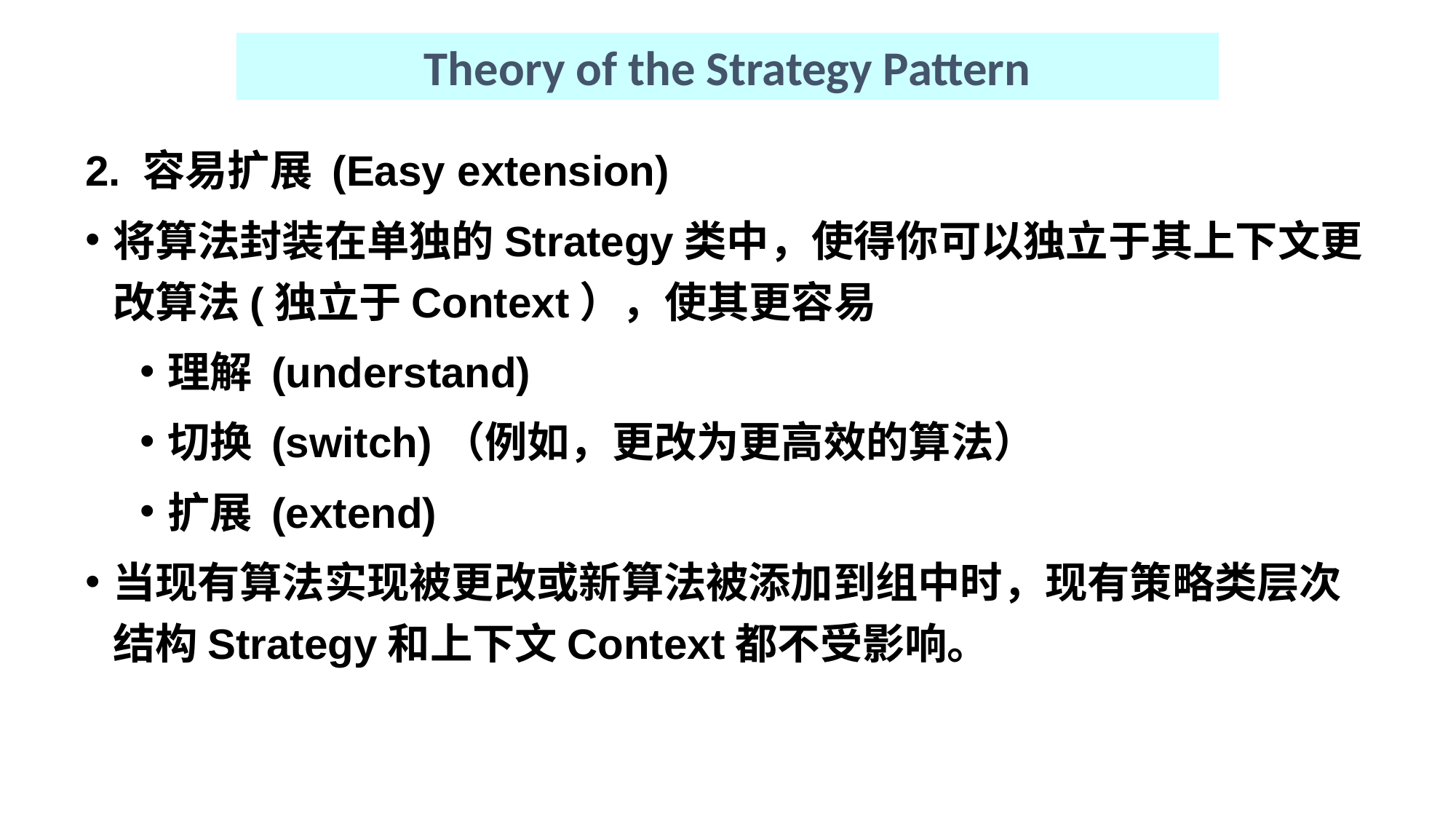

Theory of the Strategy Pattern
2. 容易扩展 (Easy extension)
将算法封装在单独的Strategy类中，使得你可以独立于其上下文更改算法(独立于Context），使其更容易
理解 (understand)
切换 (switch)（例如，更改为更高效的算法）
扩展 (extend)
当现有算法实现被更改或新算法被添加到组中时，现有策略类层次结构Strategy和上下文Context都不受影响。